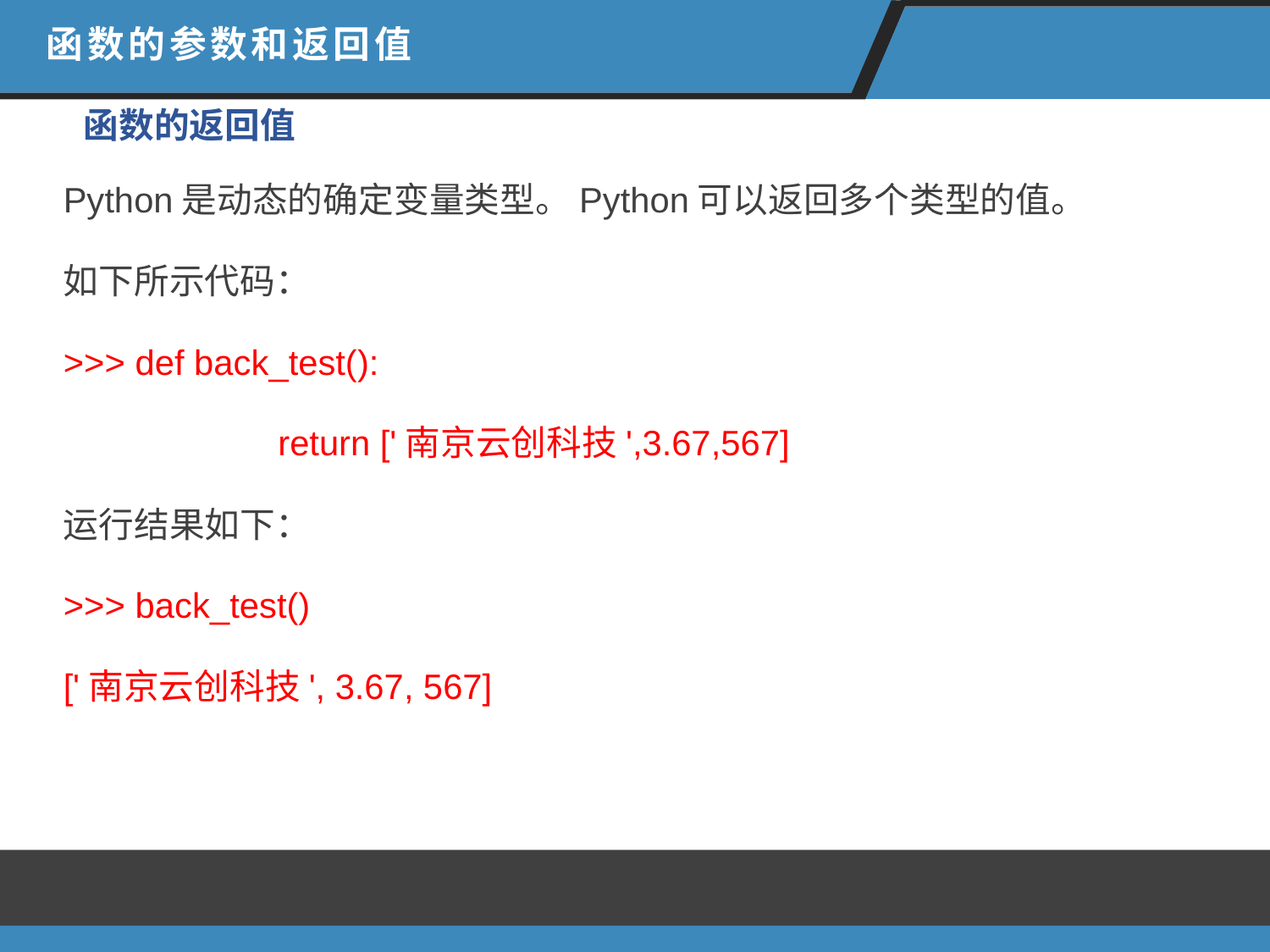

函数的参数和返回值
 函数的返回值
Python是动态的确定变量类型。Python可以返回多个类型的值。
如下所示代码：
>>> def back_test():
	         return ['南京云创科技',3.67,567]
运行结果如下：
>>> back_test()
['南京云创科技', 3.67, 567]